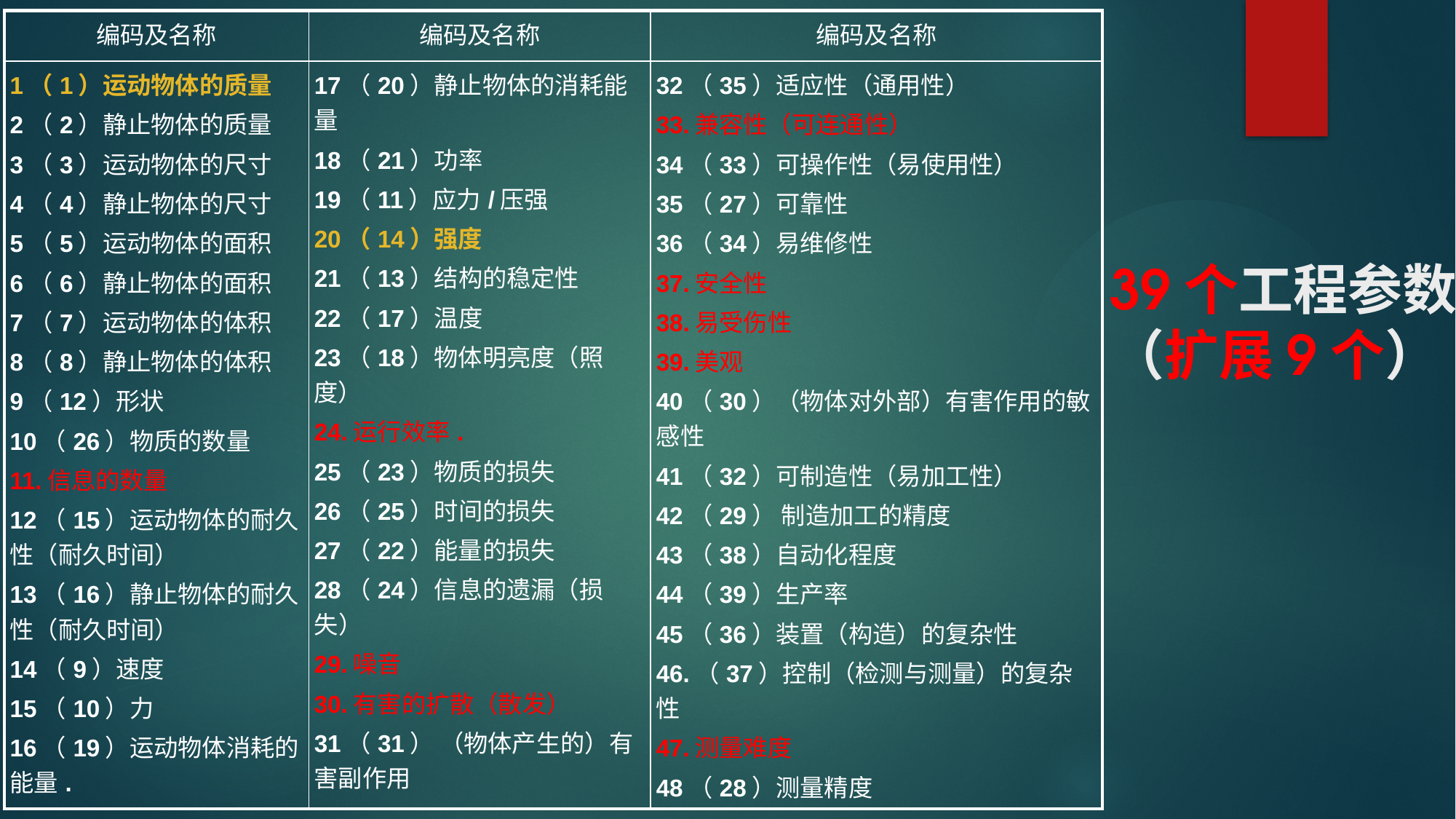

| 编码及名称 | 编码及名称 | 编码及名称 |
| --- | --- | --- |
| 1（1）运动物体的质量 2（2）静止物体的质量 3（3）运动物体的尺寸 4（4）静止物体的尺寸 5（5）运动物体的面积 6（6）静止物体的面积 7（7）运动物体的体积 8（8）静止物体的体积 9（12）形状　 10（26）物质的数量　 11.信息的数量 12（15）运动物体的耐久性（耐久时间） 13（16）静止物体的耐久性（耐久时间） 14（9）速度　 15（10）力　 16（19）运动物体消耗的能量. | 17（20）静止物体的消耗能量 18（21）功率　 19（11）应力/压强 20（14）强度 21（13）结构的稳定性 22（17）温度 23（18）物体明亮度（照度） 24.运行效率. 25（23）物质的损失 26（25）时间的损失 27（22）能量的损失 28（24）信息的遗漏（损失） 29.噪音 30.有害的扩散（散发） 31（31） （物体产生的）有害副作用 | 32（35）适应性（通用性） 33.兼容性（可连通性） 34（33）可操作性（易使用性） 35（27）可靠性 36（34）易维修性 37.安全性 38.易受伤性 39.美观 40（30）（物体对外部）有害作用的敏感性 41（32）可制造性（易加工性） 42（29） 制造加工的精度 43（38）自动化程度 44（39）生产率 45（36）装置（构造）的复杂性 46.（37）控制（检测与测量）的复杂性 47.测量难度 48（28）测量精度 |
# 39个工程参数
（扩展9个）